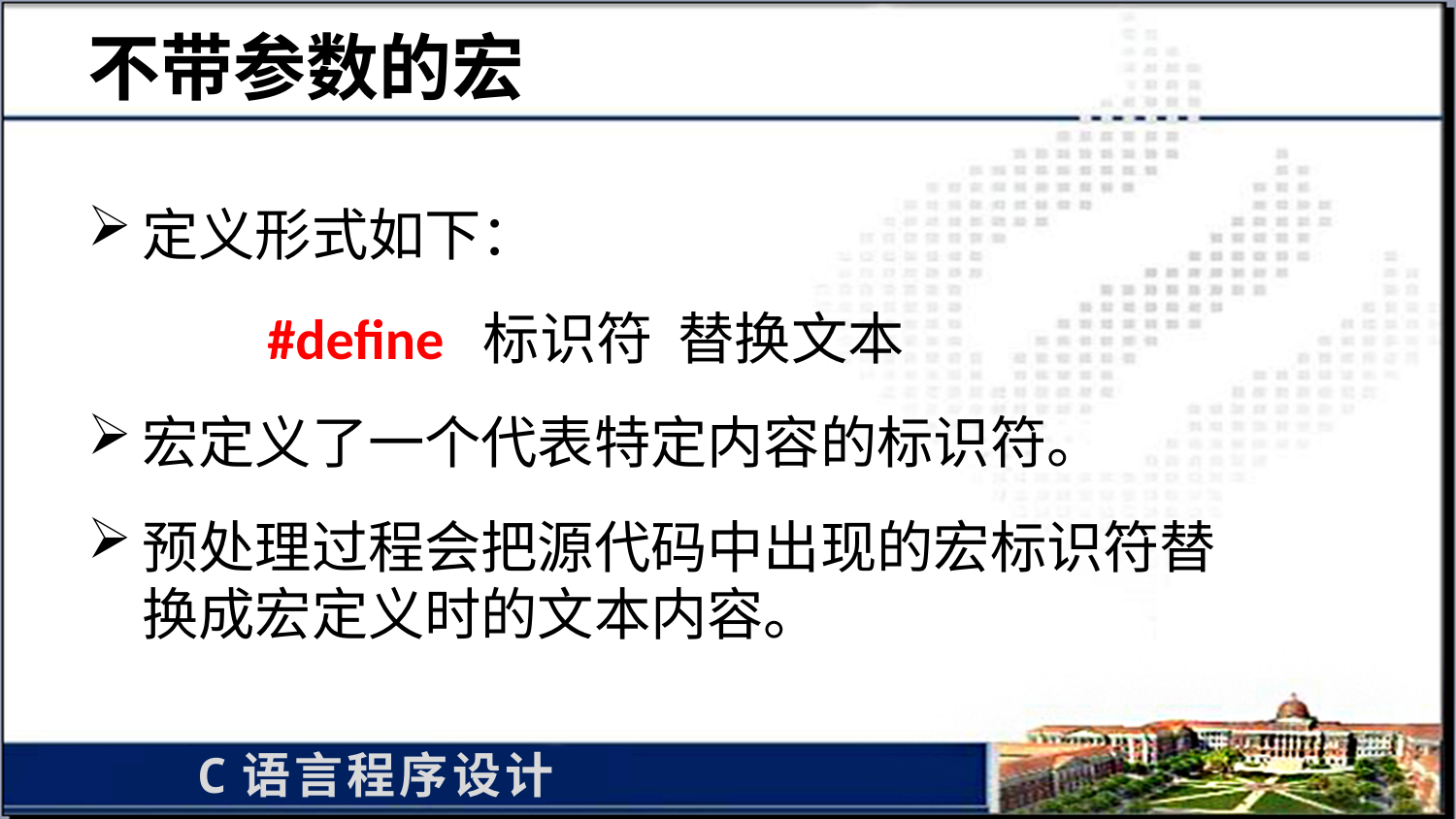

# 不带参数的宏
定义形式如下：
              #define  标识符  替换文本
宏定义了一个代表特定内容的标识符。
预处理过程会把源代码中出现的宏标识符替换成宏定义时的文本内容。